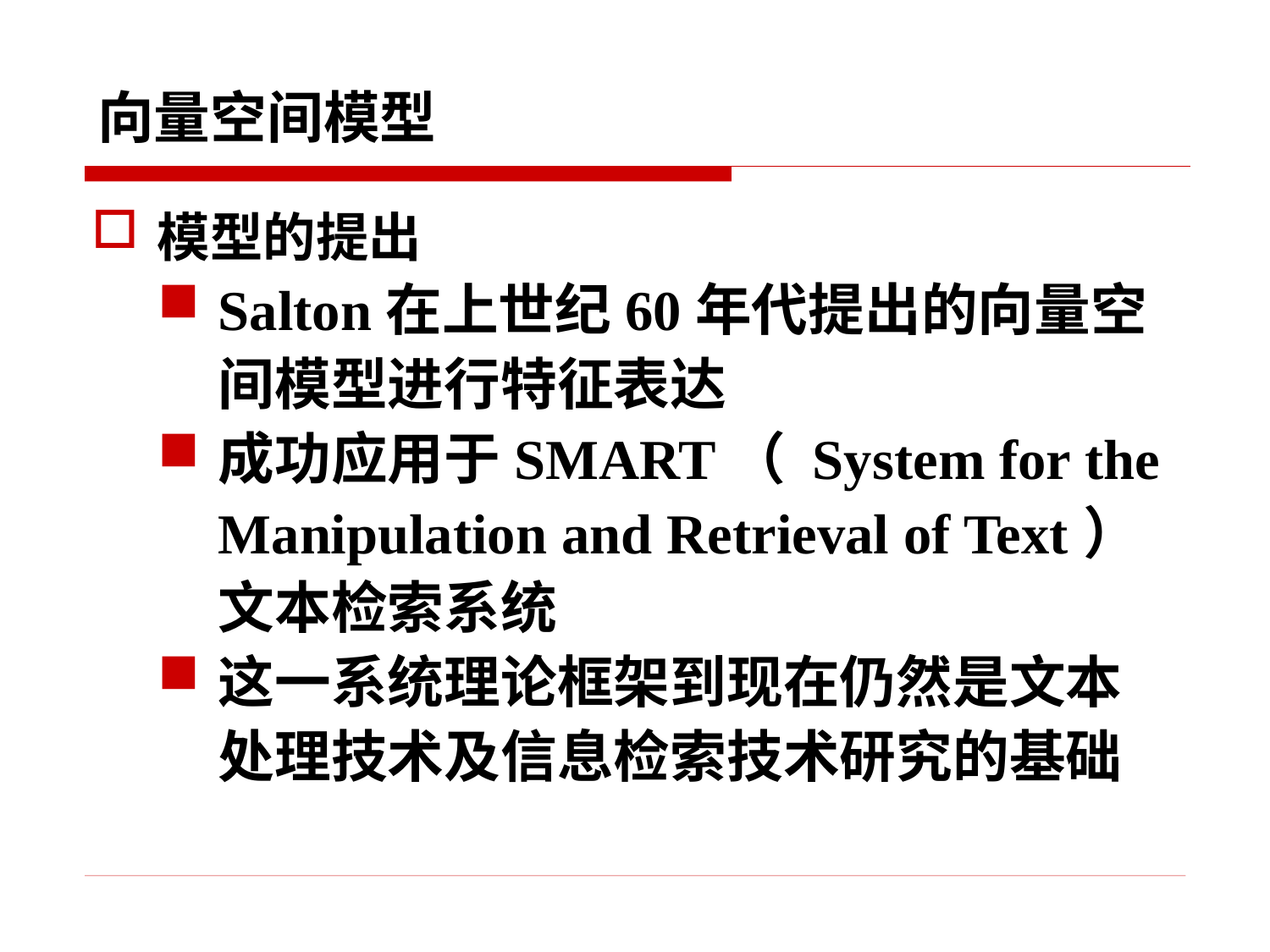

# 向量空间模型
模型的提出
Salton在上世纪60年代提出的向量空间模型进行特征表达
成功应用于SMART（ System for the Manipulation and Retrieval of Text）文本检索系统
这一系统理论框架到现在仍然是文本处理技术及信息检索技术研究的基础